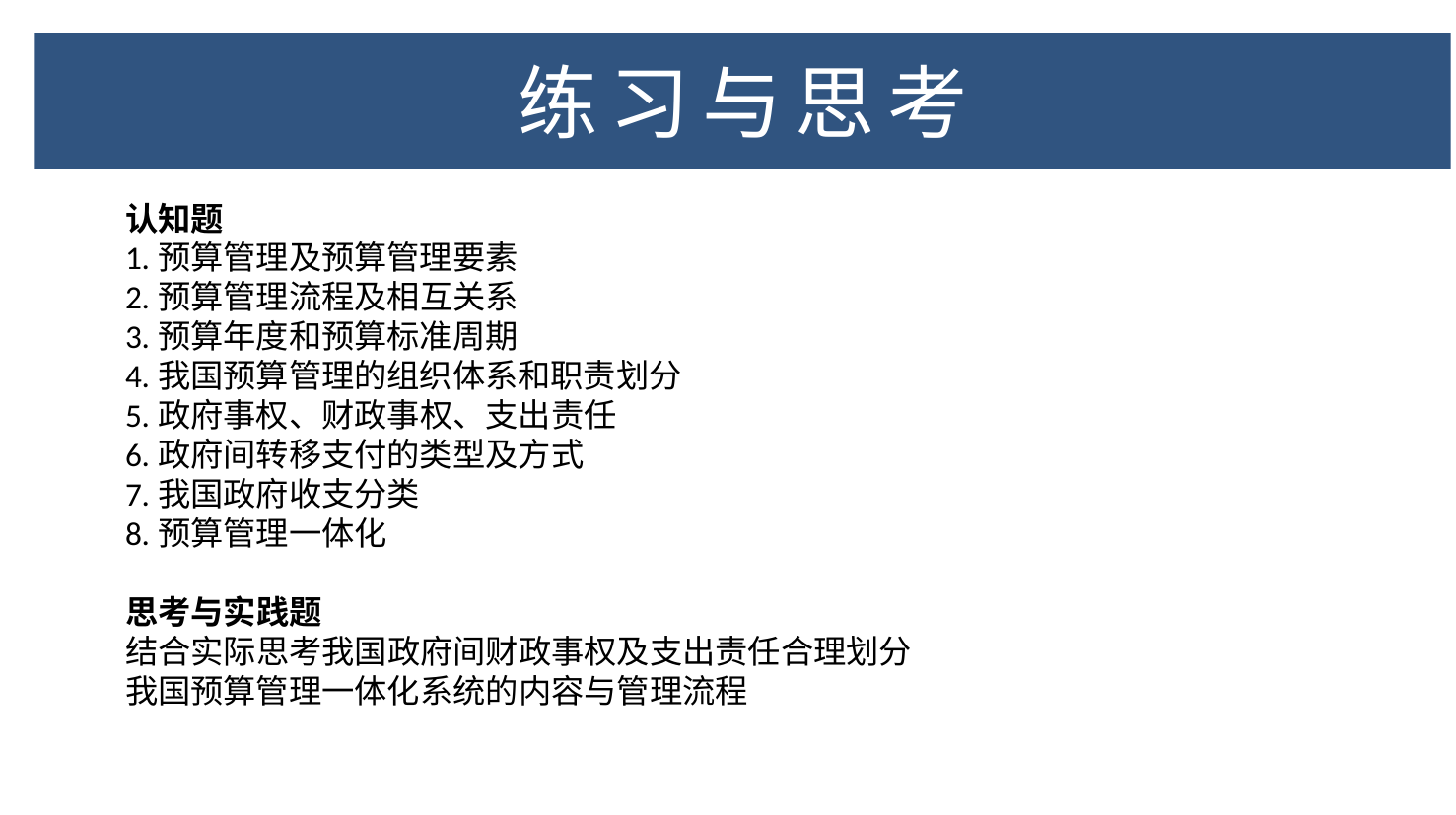

练习与思考
# 练习与思考

认知题
1.预算管理及预算管理要素
2.预算管理流程及相互关系
3.预算年度和预算标准周期
4.我国预算管理的组织体系和职责划分
5.政府事权、财政事权、支出责任
6.政府间转移支付的类型及方式
7.我国政府收支分类
8.预算管理一体化

思考与实践题
结合实际思考我国政府间财政事权及支出责任合理划分
我国预算管理一体化系统的内容与管理流程

认知题
1.预算管理及预算管理要素
2.预算管理流程及相互关系
3.预算年度和预算标准周期
4.我国预算管理的组织体系和职责划分
5.政府间转移支付的类型及方式
6.我国政府收支分类

思考与实践题
结合实际思考我国政府间事权及支出责任合理划分。